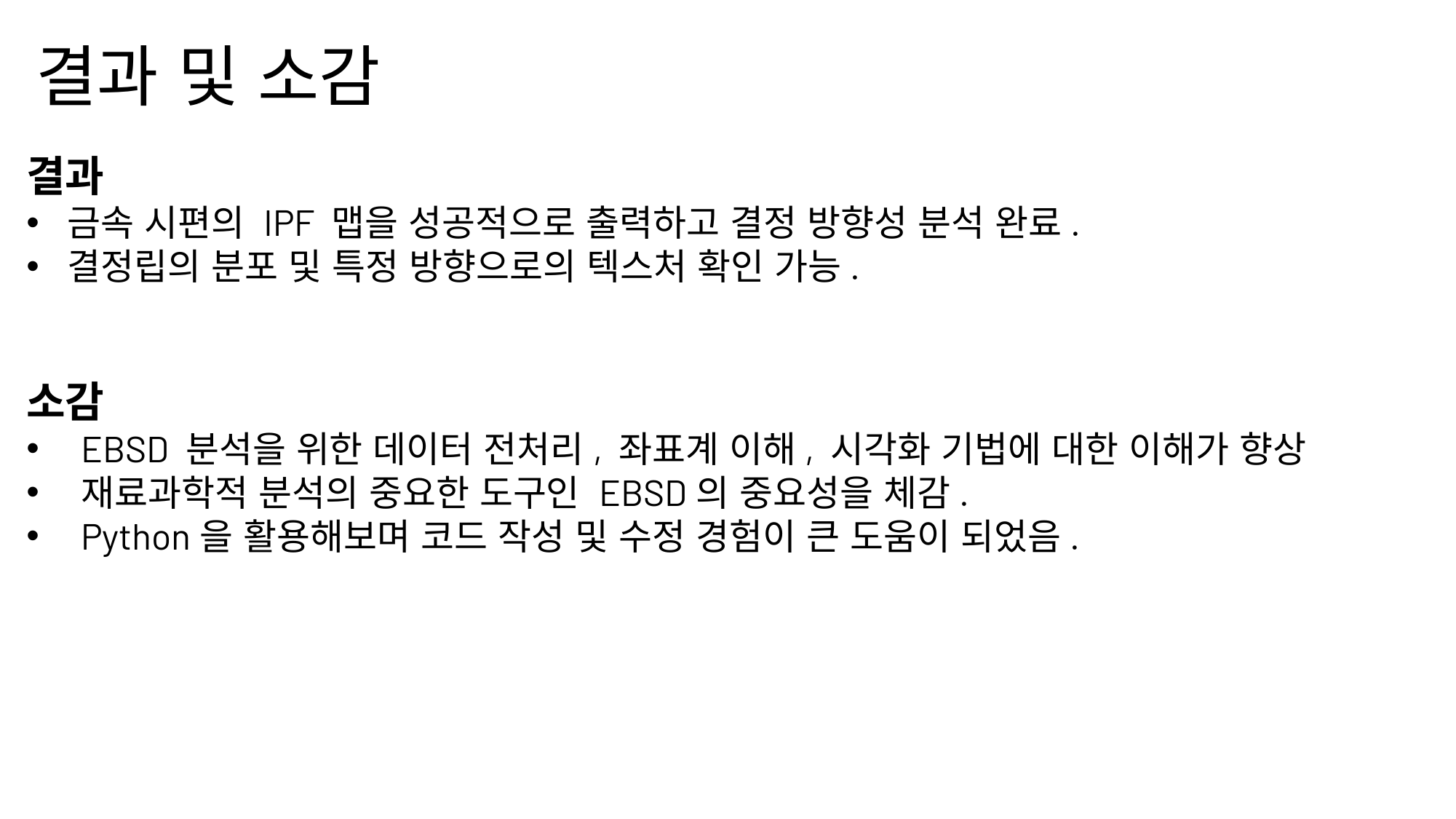

결과 및 소감
결과
금속 시편의 IPF 맵을 성공적으로 출력하고 결정 방향성 분석 완료.
결정립의 분포 및 특정 방향으로의 텍스처 확인 가능.

소감
EBSD 분석을 위한 데이터 전처리, 좌표계 이해, 시각화 기법에 대한 이해가 향상
재료과학적 분석의 중요한 도구인 EBSD의 중요성을 체감.
Python을 활용해보며 코드 작성 및 수정 경험이 큰 도움이 되었음.